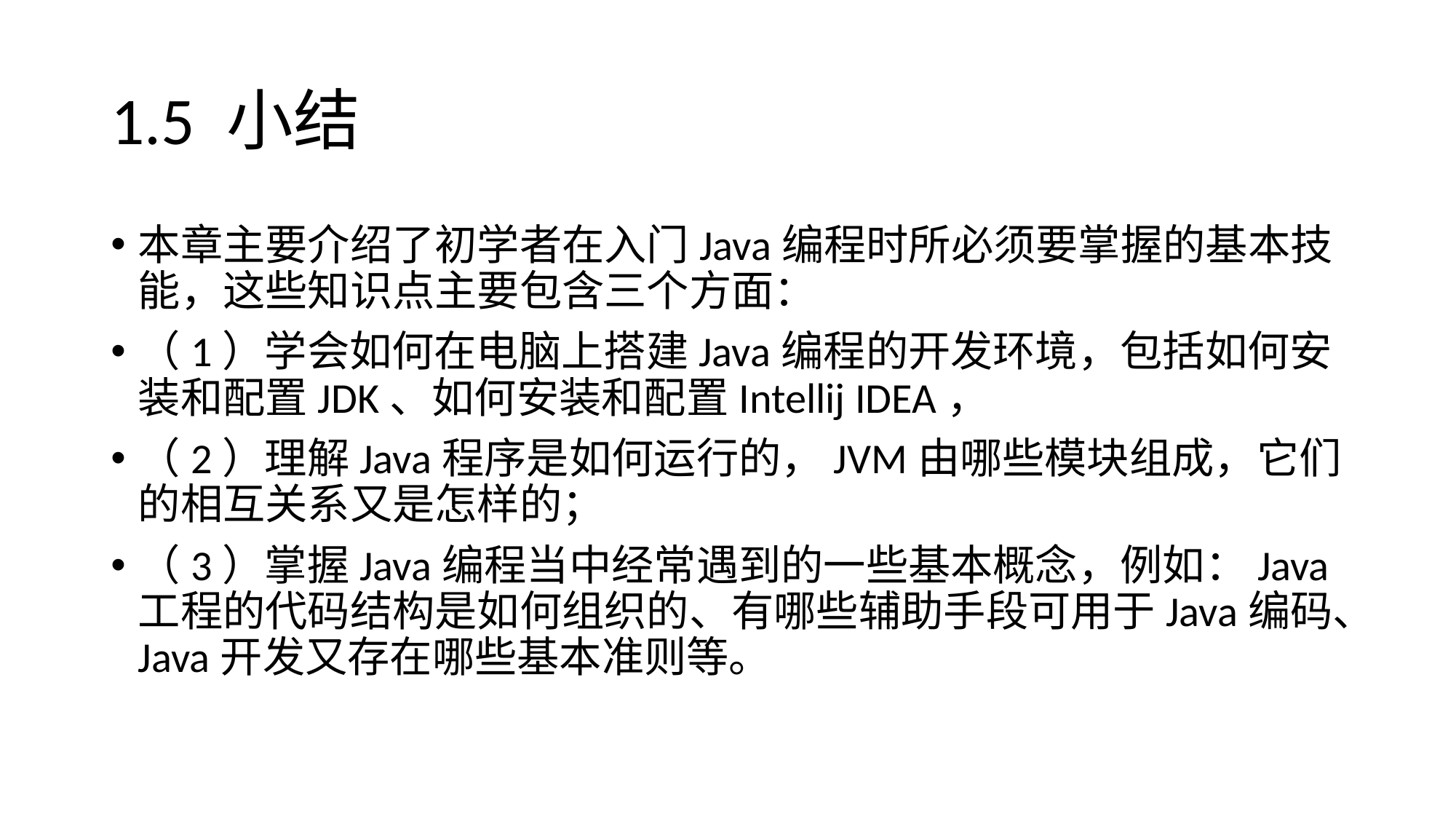

# 1.5 小结
本章主要介绍了初学者在入门Java编程时所必须要掌握的基本技能，这些知识点主要包含三个方面：
（1）学会如何在电脑上搭建Java编程的开发环境，包括如何安装和配置JDK、如何安装和配置Intellij IDEA，
（2）理解Java程序是如何运行的，JVM由哪些模块组成，它们的相互关系又是怎样的；
（3）掌握Java编程当中经常遇到的一些基本概念，例如：Java工程的代码结构是如何组织的、有哪些辅助手段可用于Java编码、Java开发又存在哪些基本准则等。